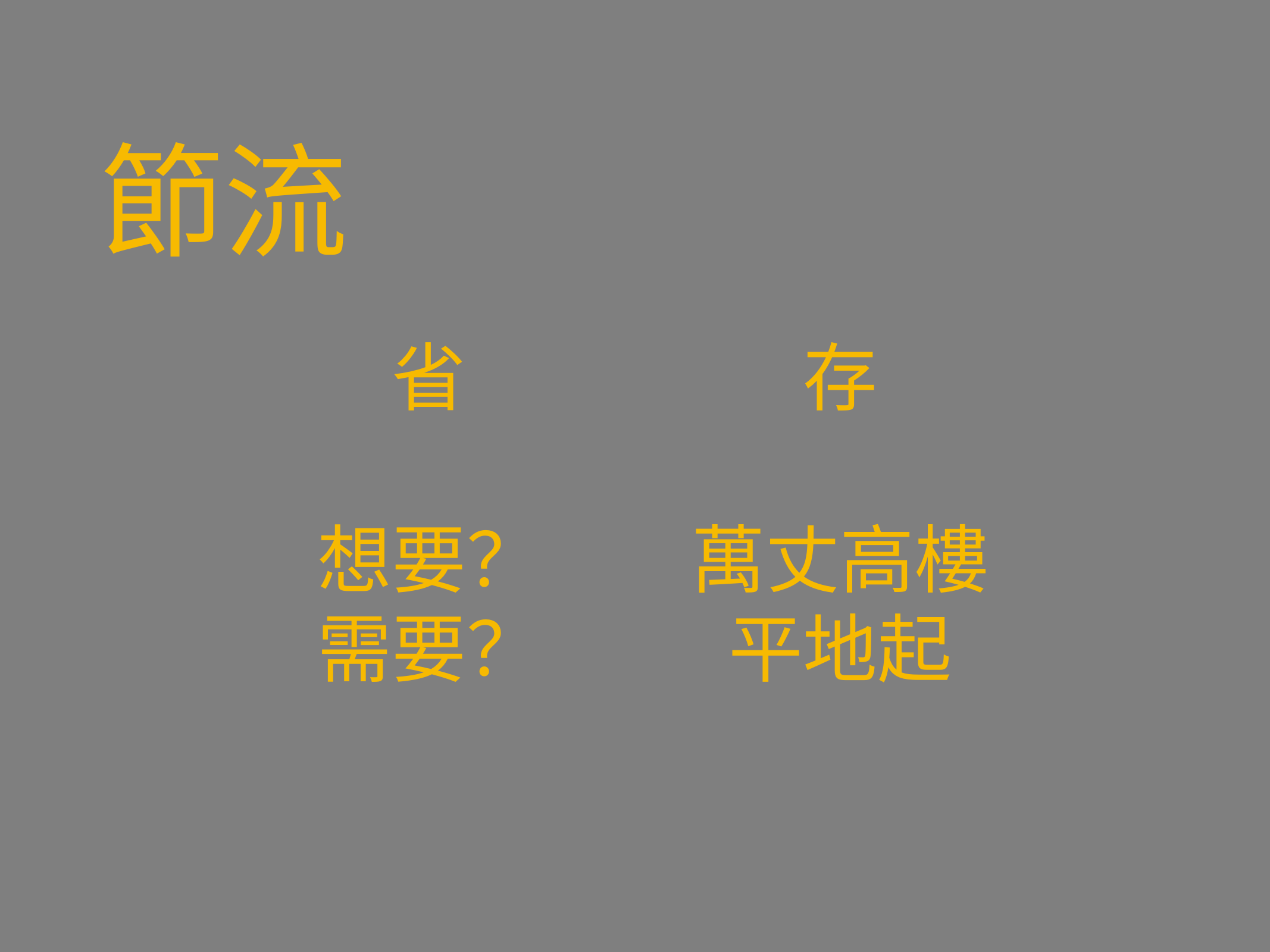

節流

省
存
想要？
需要？
萬丈高樓
平地起